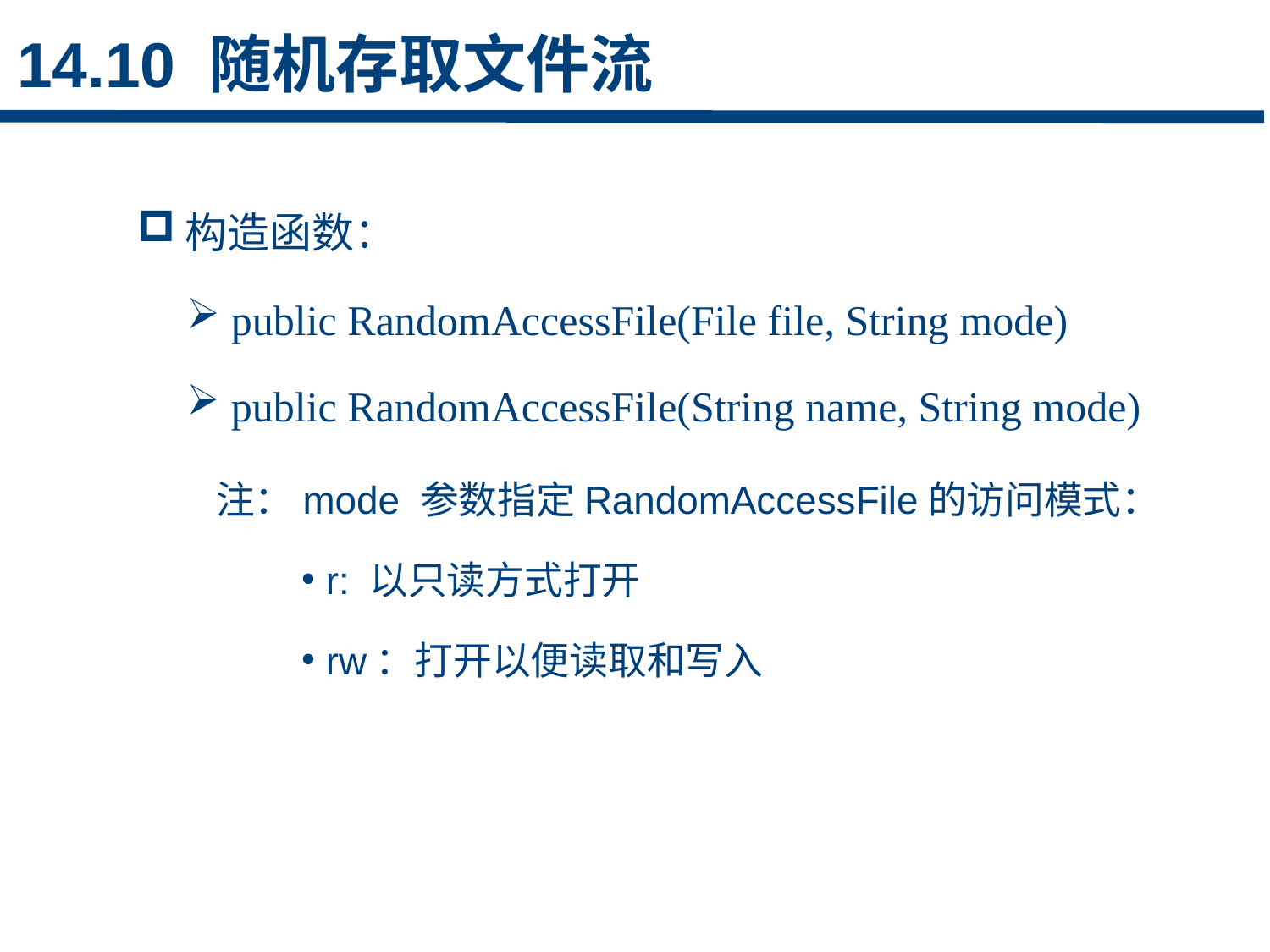

14.10 随机存取文件流
构造函数：
 public RandomAccessFile(File file, String mode)
 public RandomAccessFile(String name, String mode)
        注：mode 参数指定RandomAccessFile的访问模式：
 r: 以只读方式打开
 rw：打开以便读取和写入

点击添加文本
点击添加文本
点击添加文本
点击添加文本